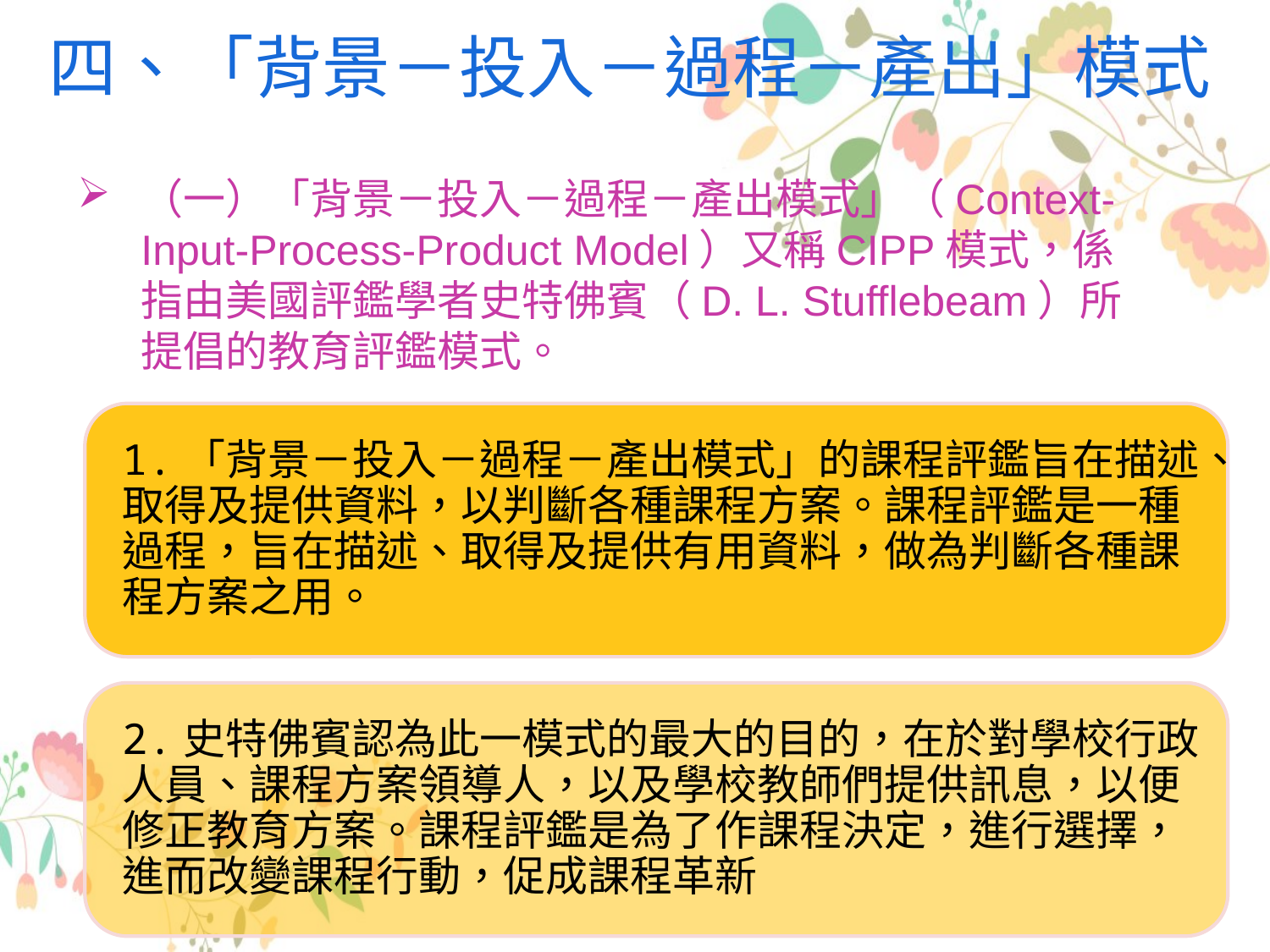

# 四、「背景－投入－過程－產出」模式
（一）「背景－投入－過程－產出模式」（Context-Input-Process-Product Model）又稱CIPP模式，係指由美國評鑑學者史特佛賓（D. L. Stufflebeam）所提倡的教育評鑑模式。
1.「背景－投入－過程－產出模式」的課程評鑑旨在描述、取得及提供資料，以判斷各種課程方案。課程評鑑是一種過程，旨在描述、取得及提供有用資料，做為判斷各種課程方案之用。
2.史特佛賓認為此一模式的最大的目的，在於對學校行政人員、課程方案領導人，以及學校教師們提供訊息，以便修正教育方案。課程評鑑是為了作課程決定，進行選擇，進而改變課程行動，促成課程革新